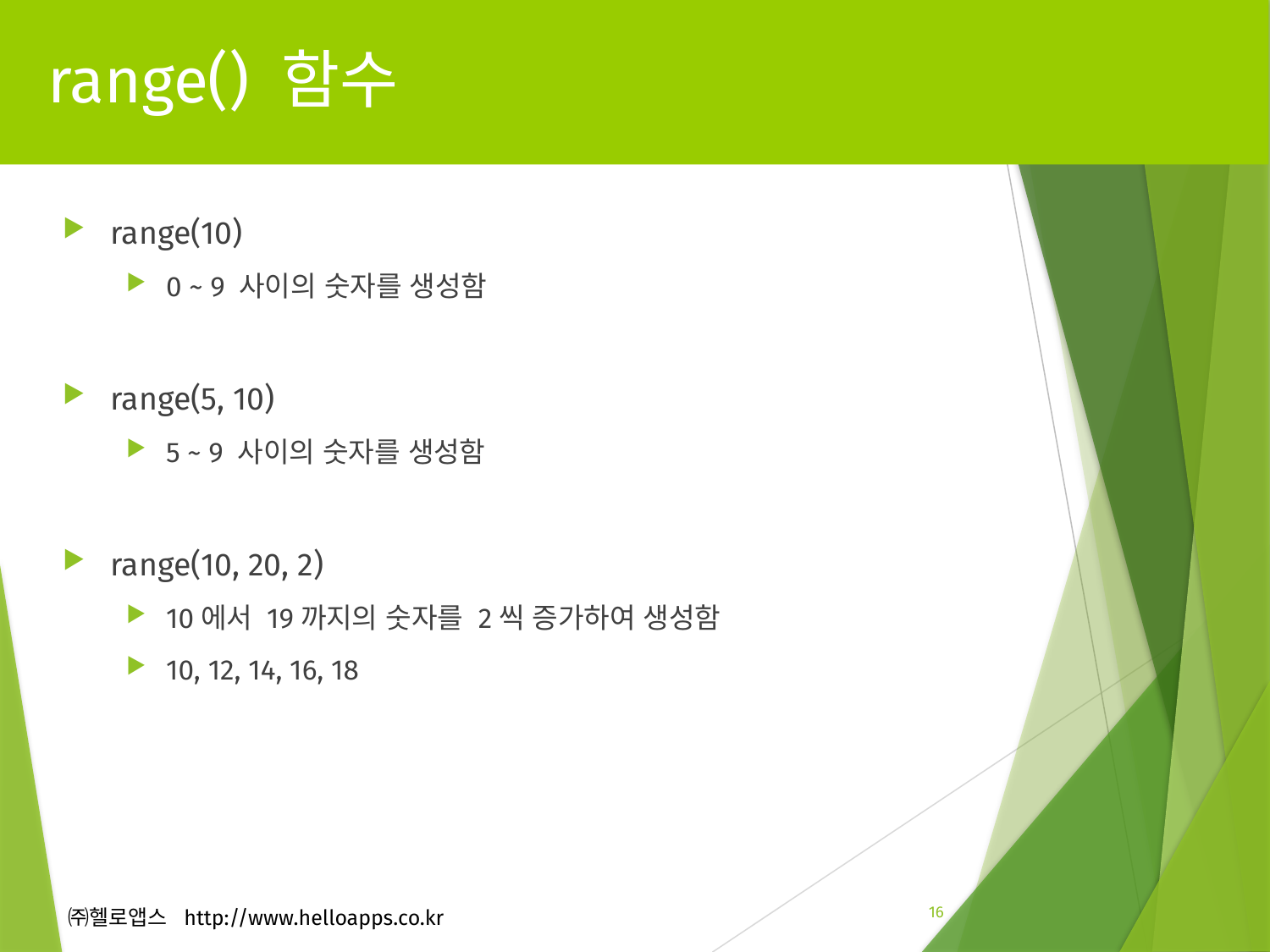

# range() 함수
range(10)
0 ~ 9 사이의 숫자를 생성함

range(5, 10)
5 ~ 9 사이의 숫자를 생성함

range(10, 20, 2)
10에서 19까지의 숫자를 2씩 증가하여 생성함
10, 12, 14, 16, 18
16